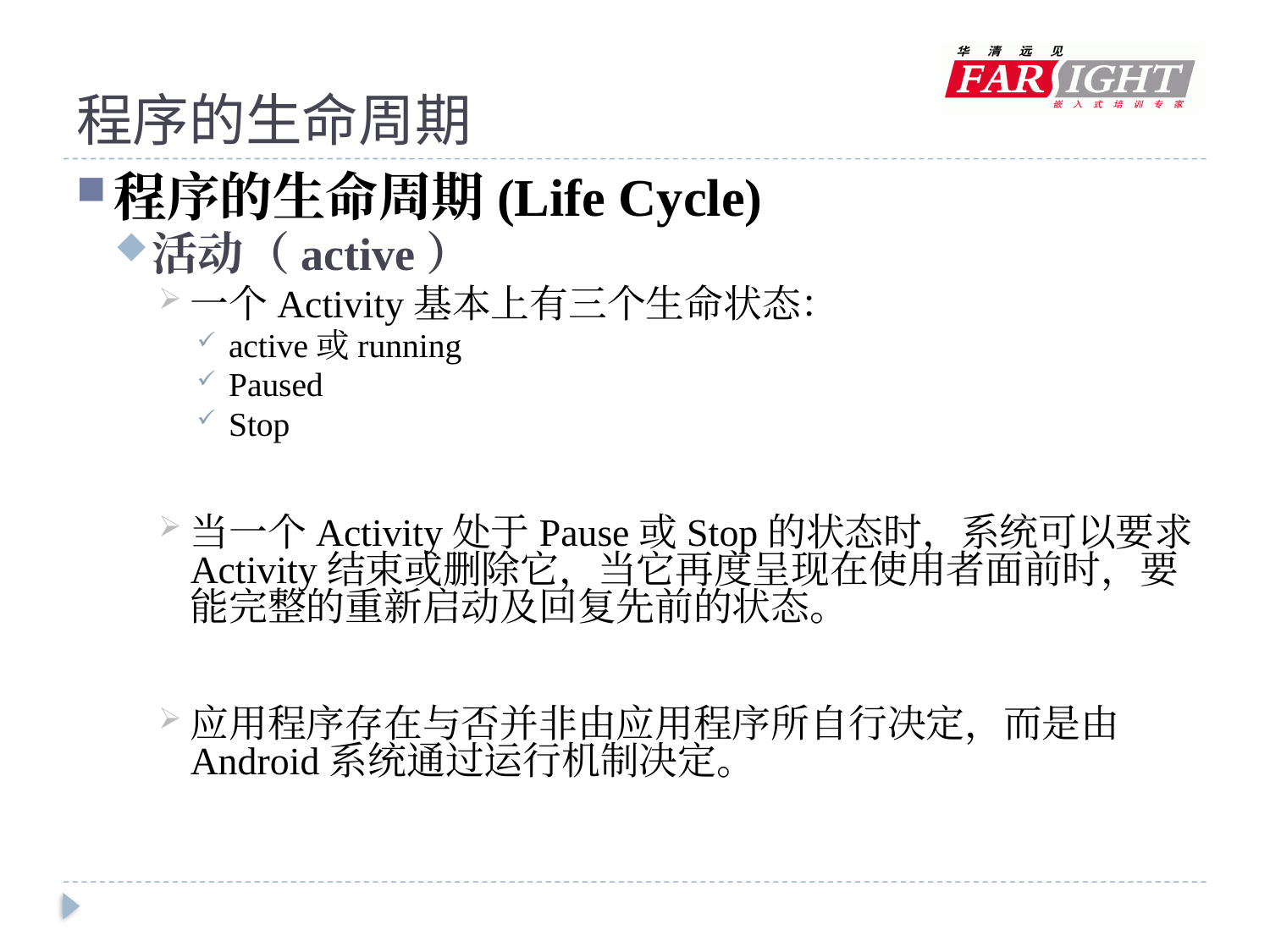

# 程序的生命周期
程序的生命周期(Life Cycle)
活动（active）
一个Activity基本上有三个生命状态：
active或running
Paused
Stop

当一个Activity处于Pause或Stop的状态时，系统可以要求Activity结束或删除它，当它再度呈现在使用者面前时，要能完整的重新启动及回复先前的状态。

应用程序存在与否并非由应用程序所自行决定，而是由Android系统通过运行机制决定。